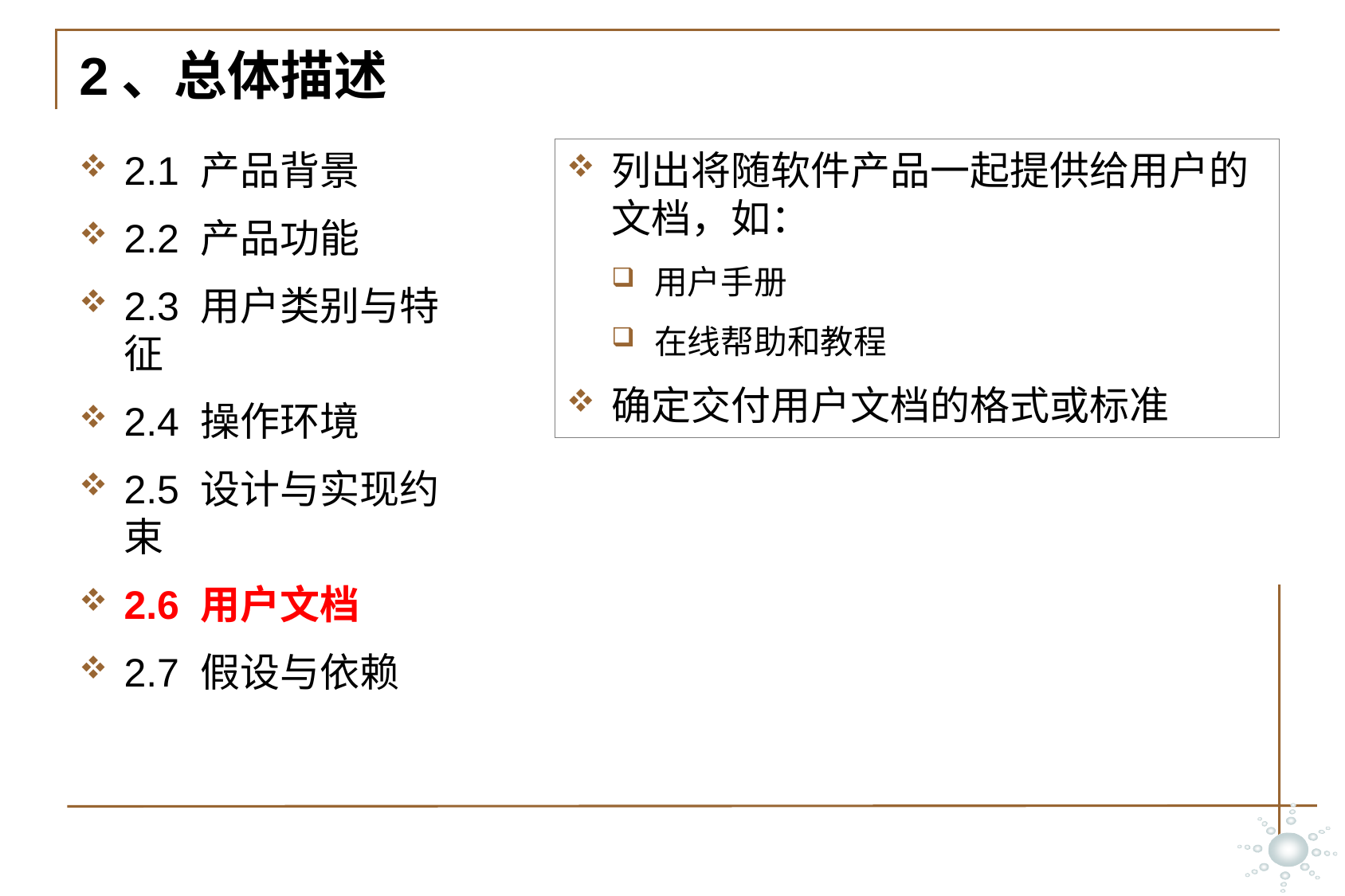

# 2、总体描述
2.1 产品背景
2.2 产品功能
2.3 用户类别与特征
2.4 操作环境
2.5 设计与实现约束
2.6 用户文档
2.7 假设与依赖
列出将随软件产品一起提供给用户的文档，如：
用户手册
在线帮助和教程
确定交付用户文档的格式或标准
20